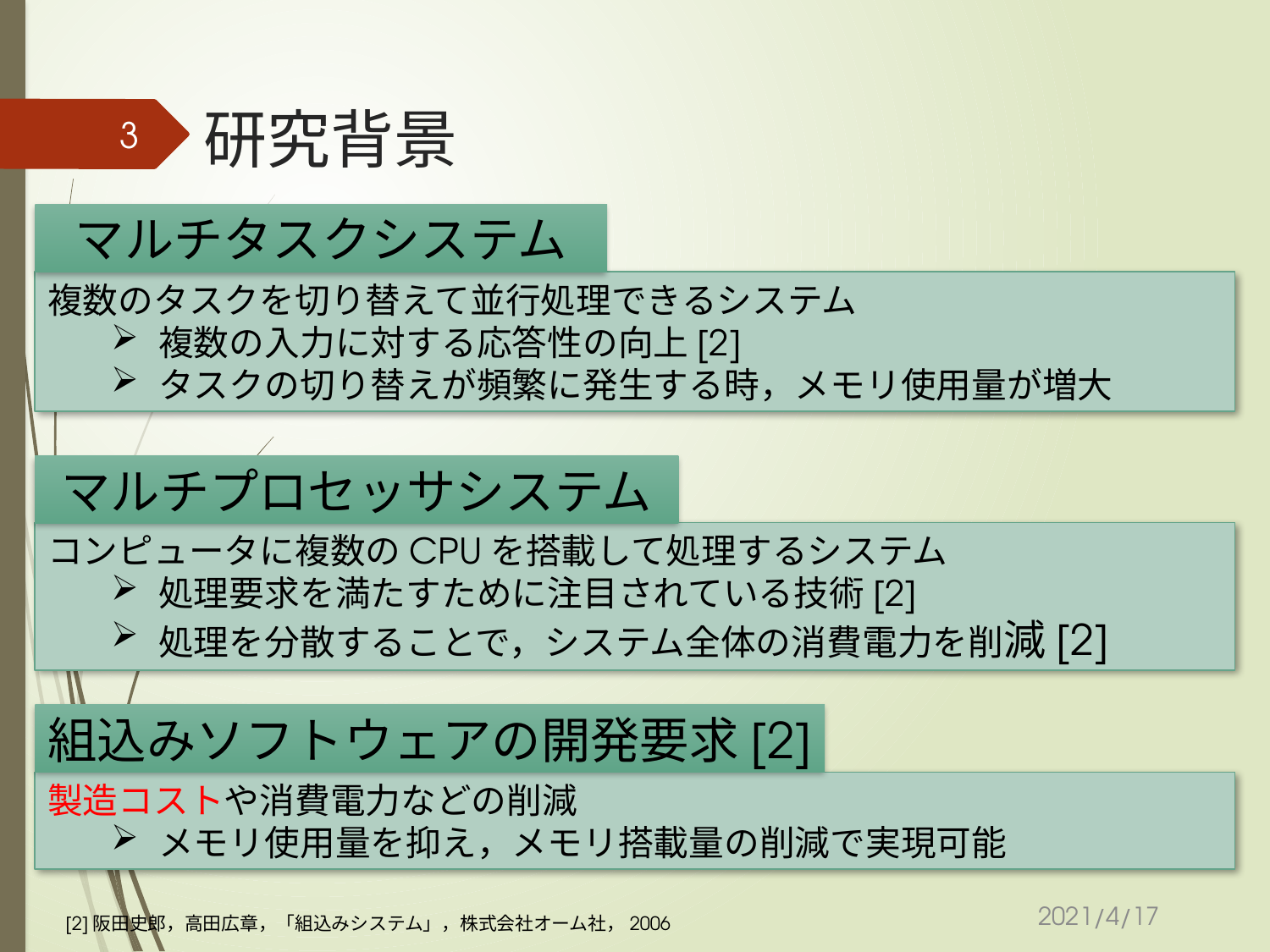

# 研究背景
3
マルチタスクシステム
複数のタスクを切り替えて並行処理できるシステム
複数の入力に対する応答性の向上[2]
タスクの切り替えが頻繁に発生する時，メモリ使用量が増大
マルチプロセッサシステム
コンピュータに複数のCPUを搭載して処理するシステム
処理要求を満たすために注目されている技術[2]
処理を分散することで，システム全体の消費電力を削減[2]
組込みソフトウェアの開発要求[2]
製造コストや消費電力などの削減
メモリ使用量を抑え，メモリ搭載量の削減で実現可能
2021/4/17
[2]阪田史郎，高田広章，「組込みシステム」，株式会社オーム社，2006